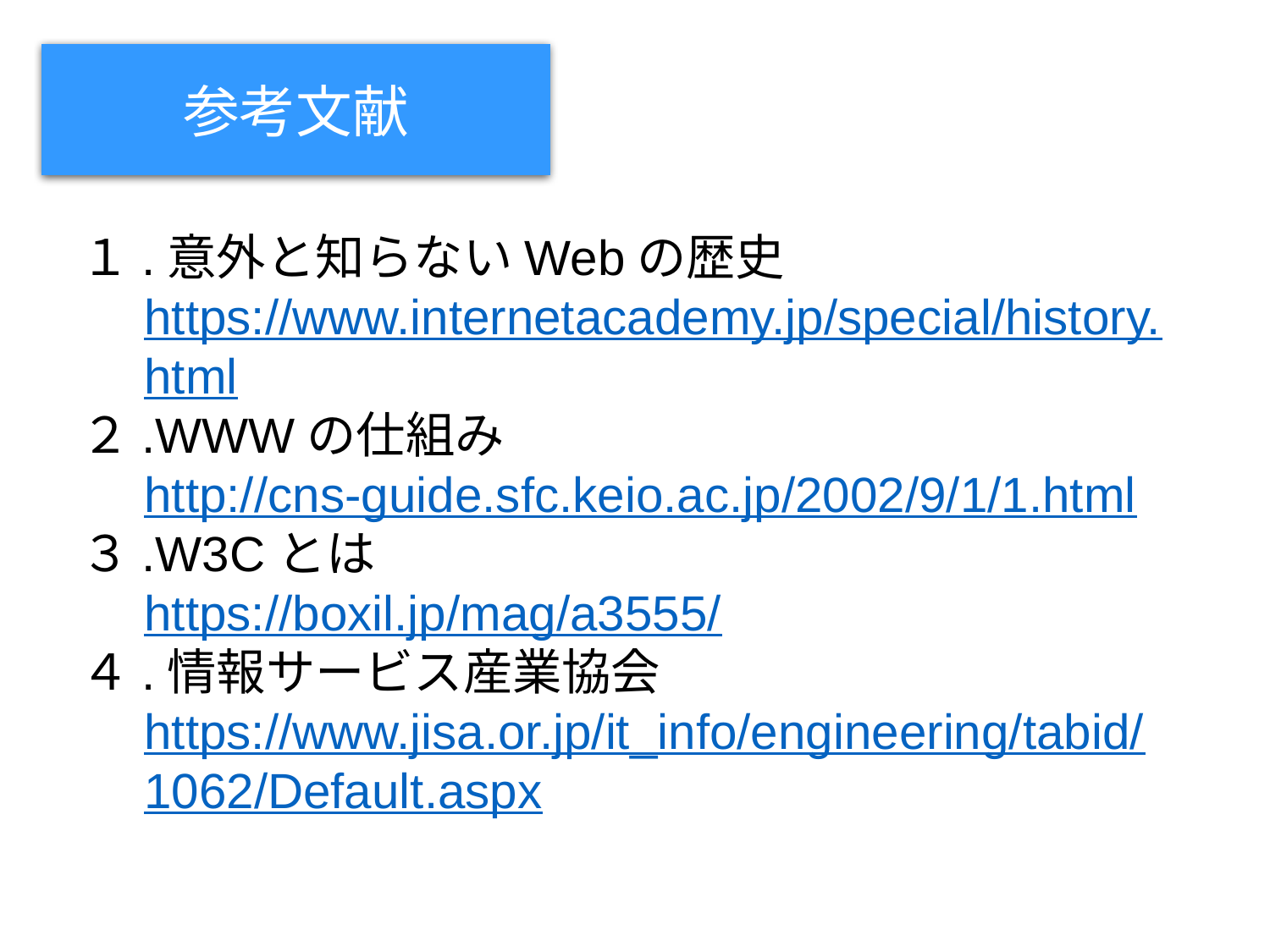

参考文献
１.意外と知らないWebの歴史
https://www.internetacademy.jp/special/history.
html
２.WWWの仕組み
http://cns-guide.sfc.keio.ac.jp/2002/9/1/1.html
３.W3Cとは
https://boxil.jp/mag/a3555/
４.情報サービス産業協会
https://www.jisa.or.jp/it_info/engineering/tabid/
1062/Default.aspx